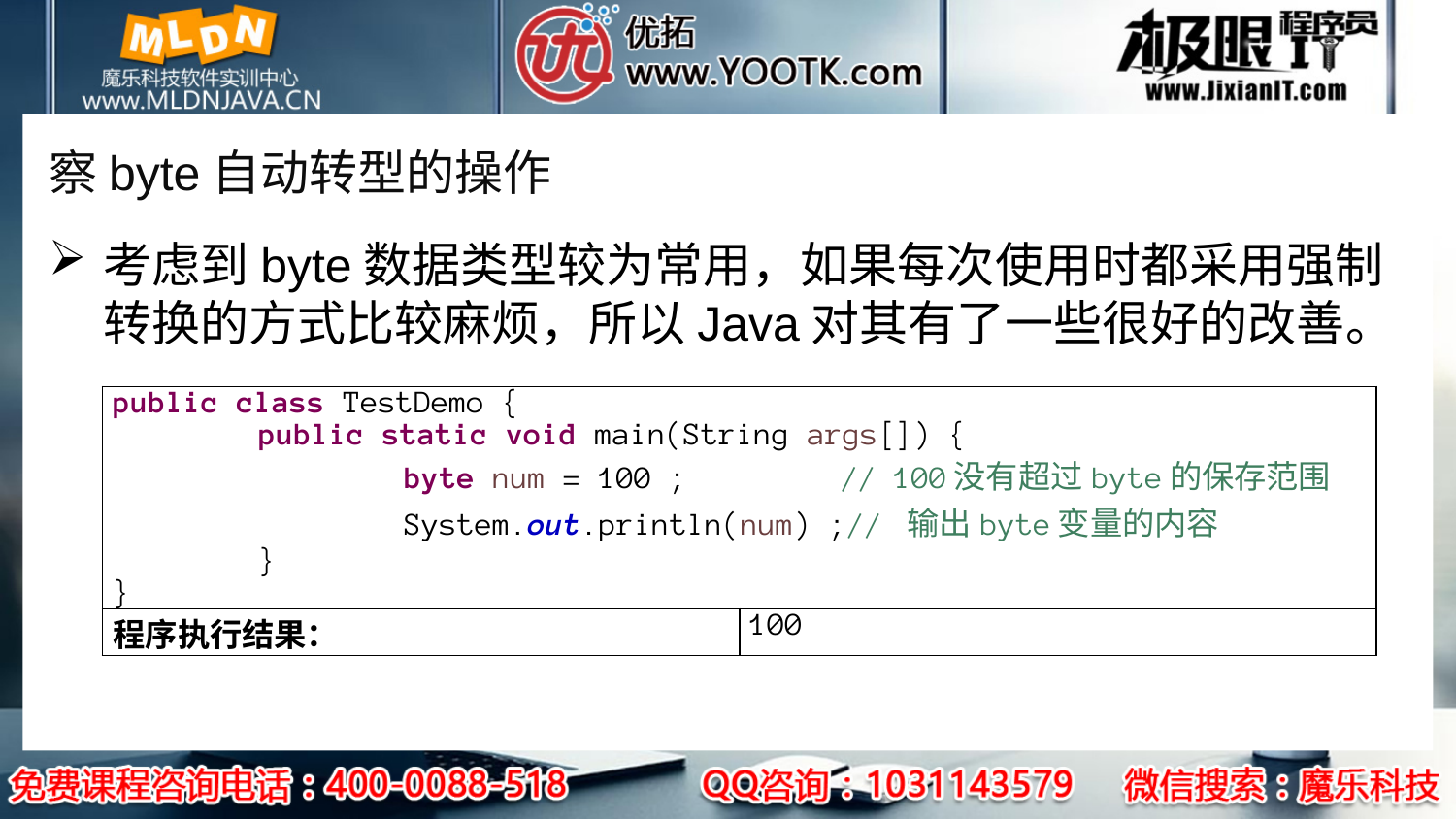

# 察byte自动转型的操作
考虑到byte数据类型较为常用，如果每次使用时都采用强制转换的方式比较麻烦，所以Java对其有了一些很好的改善。
| public class TestDemo { public static void main(String args[]) { byte num = 100 ; // 100没有超过byte的保存范围 System.out.println(num) ;// 输出byte变量的内容 } } |  |
| --- | --- |
| 程序执行结果： | 100 |